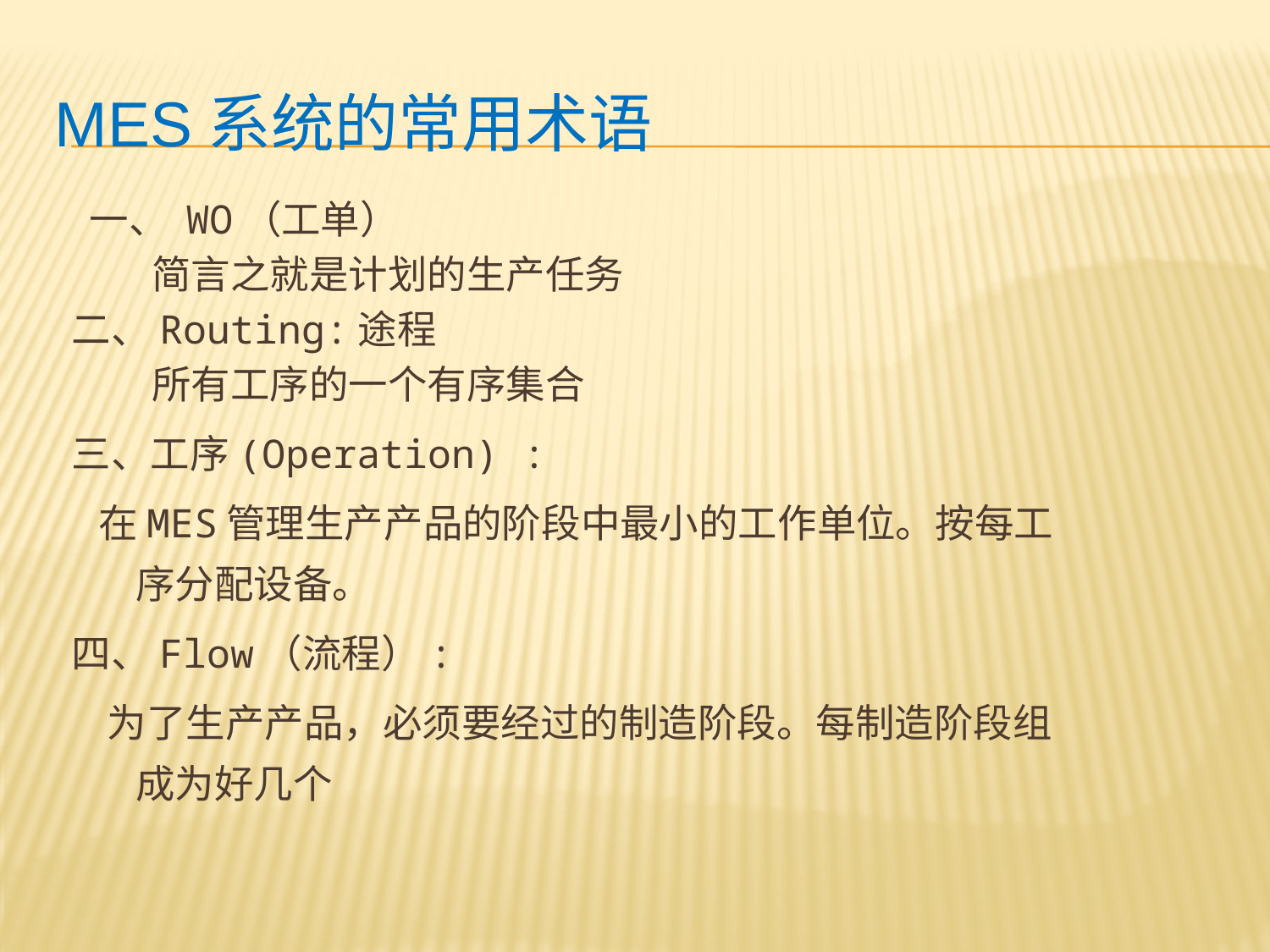

# MES系统的常用术语
 一、 WO（工单）
        简言之就是计划的生产任务
二、Routing:途程
        所有工序的一个有序集合
三、工序(Operation) :
  在MES管理生产产品的阶段中最小的工作单位。按每工序分配设备。
四、Flow（流程）:
   为了生产产品，必须要经过的制造阶段。每制造阶段组成为好几个